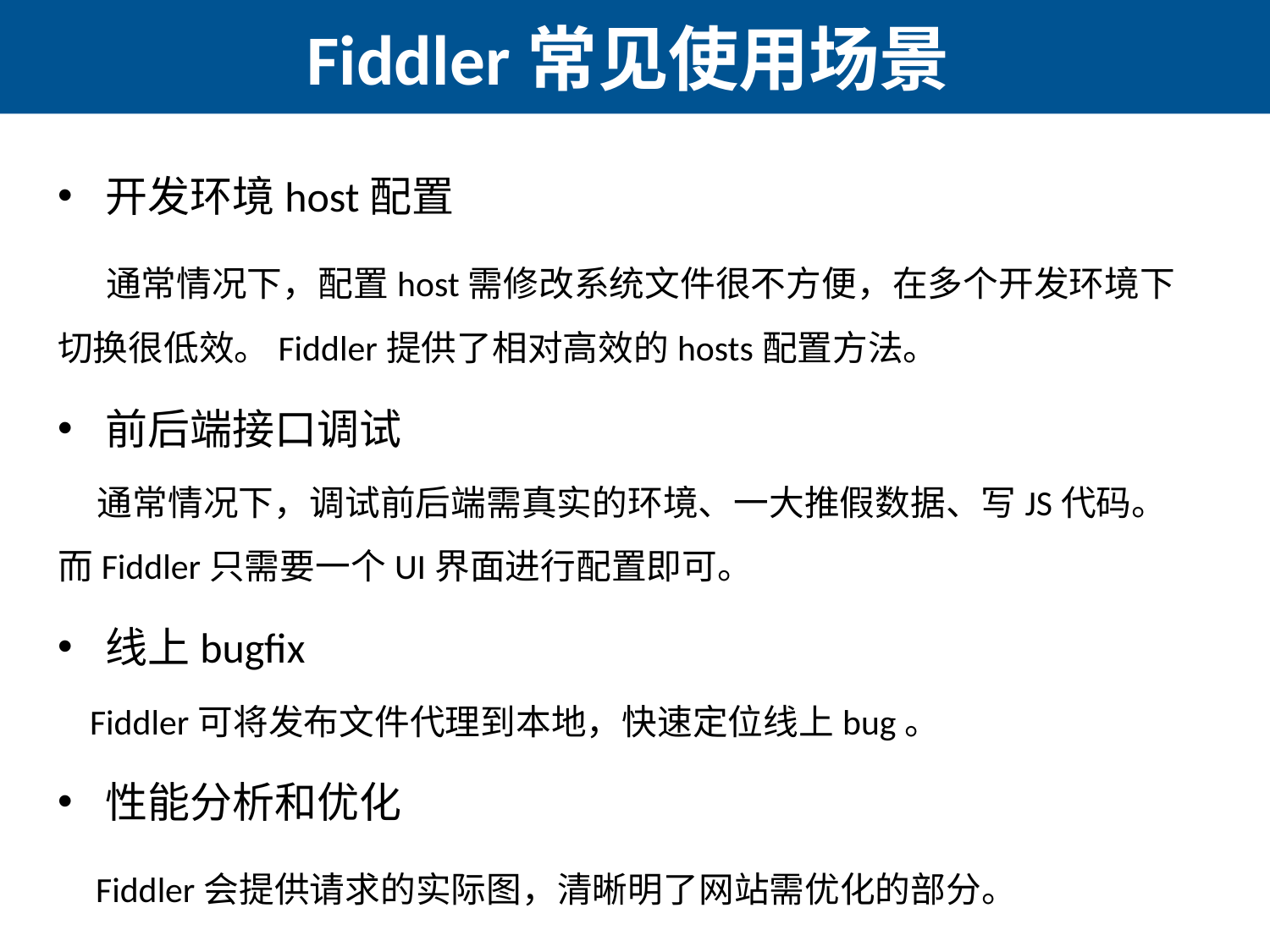

# Fiddler常见使用场景
开发环境host配置
    通常情况下，配置host需修改系统文件很不方便，在多个开发环境下切换很低效。Fiddler提供了相对高效的hosts配置方法。
前后端接口调试
    通常情况下，调试前后端需真实的环境、一大推假数据、写JS代码。而Fiddler只需要一个UI界面进行配置即可。
线上bugfix
    Fiddler可将发布文件代理到本地，快速定位线上bug。
性能分析和优化
    Fiddler会提供请求的实际图，清晰明了网站需优化的部分。